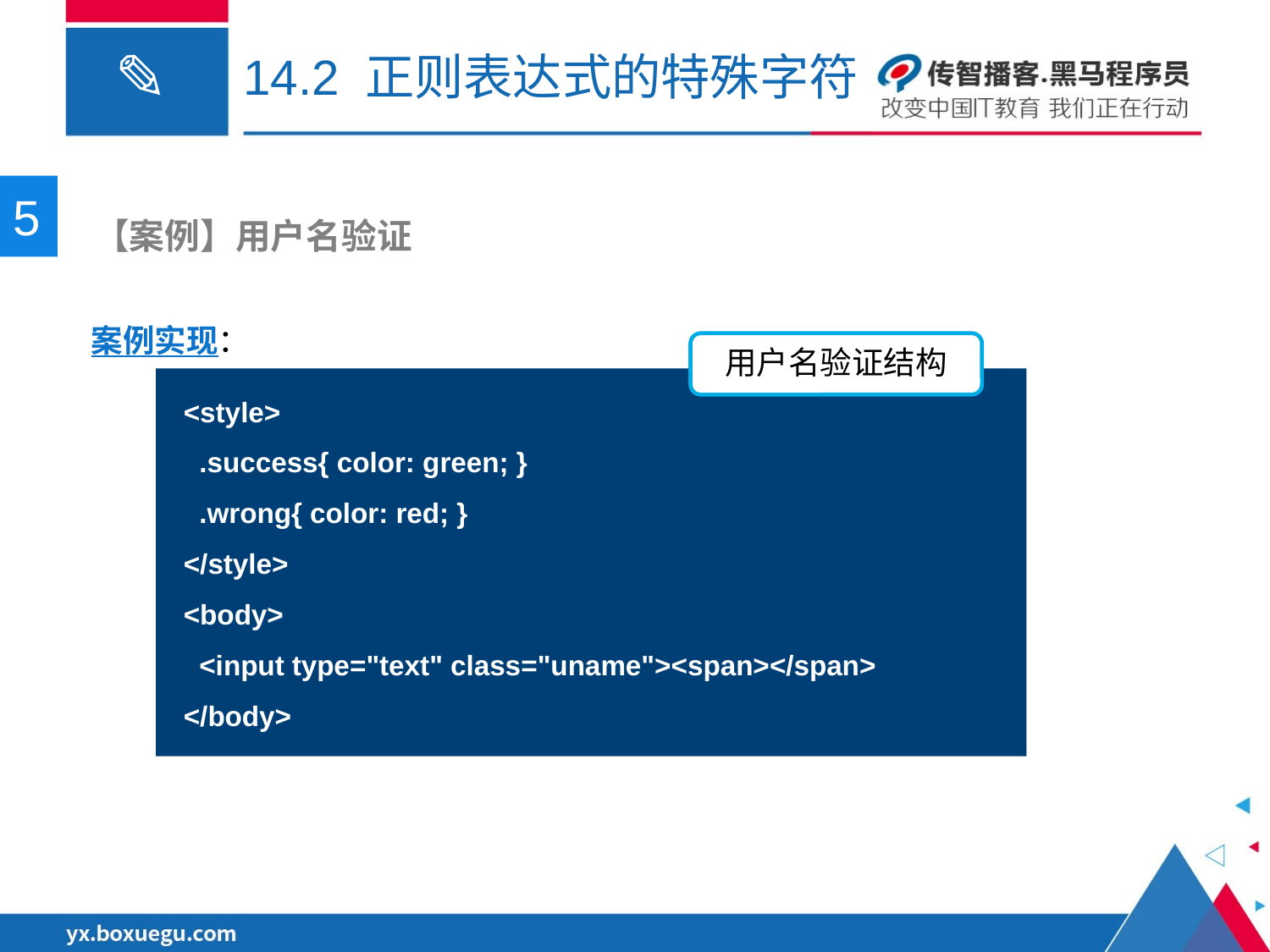

# 14.2 正则表达式的特殊字符

5
  【案例】用户名验证
案例实现：
用户名验证结构

<style>
  .success{ color: green; }
  .wrong{ color: red; }
</style>
<body>
  <input type="text" class="uname"><span></span>
</body>